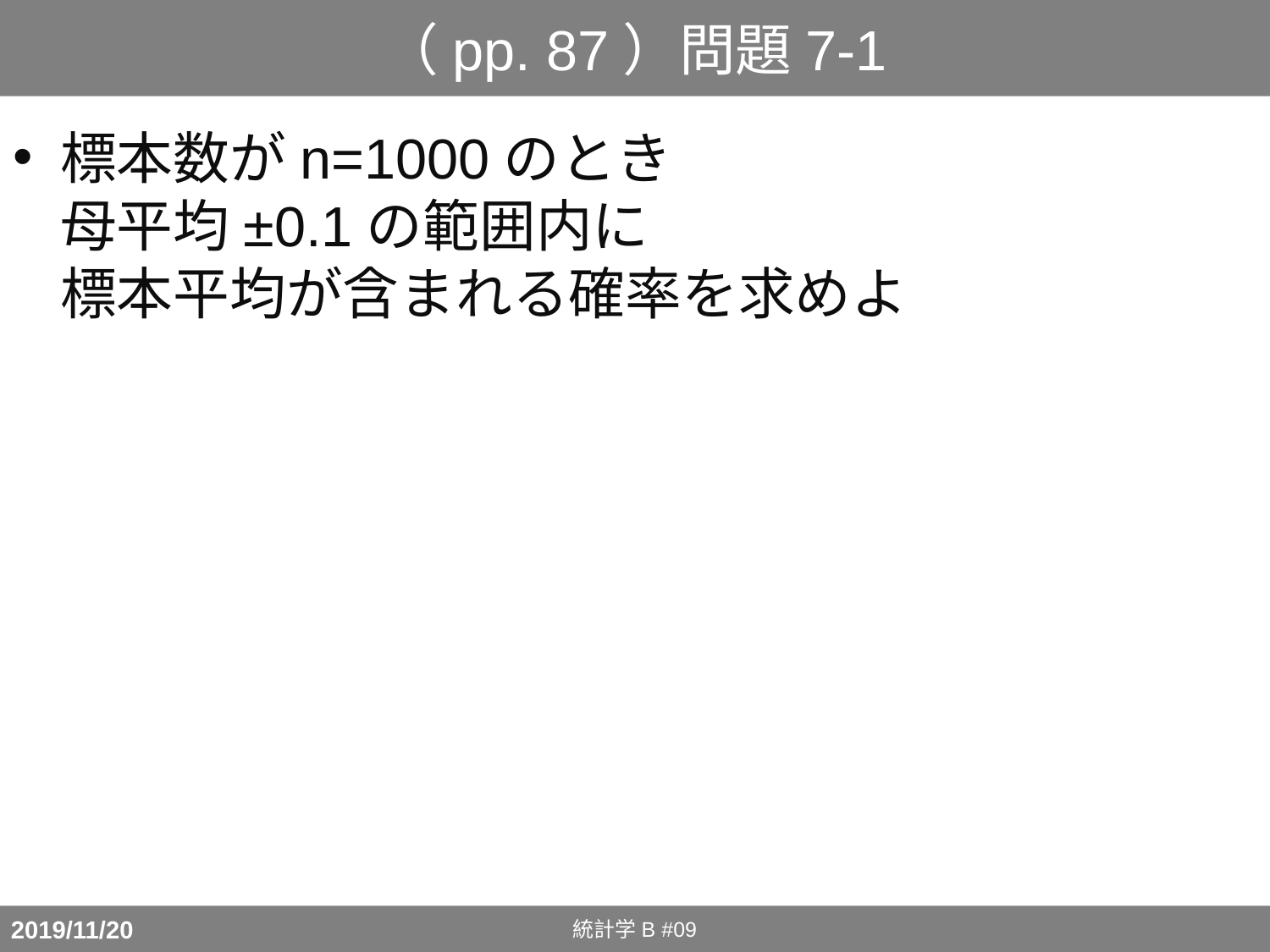

# （pp. 87）問題7-1
標本数がn=1000のとき
母平均±0.1の範囲内に
標本平均が含まれる確率を求めよ
統計学B #09
2019/11/20